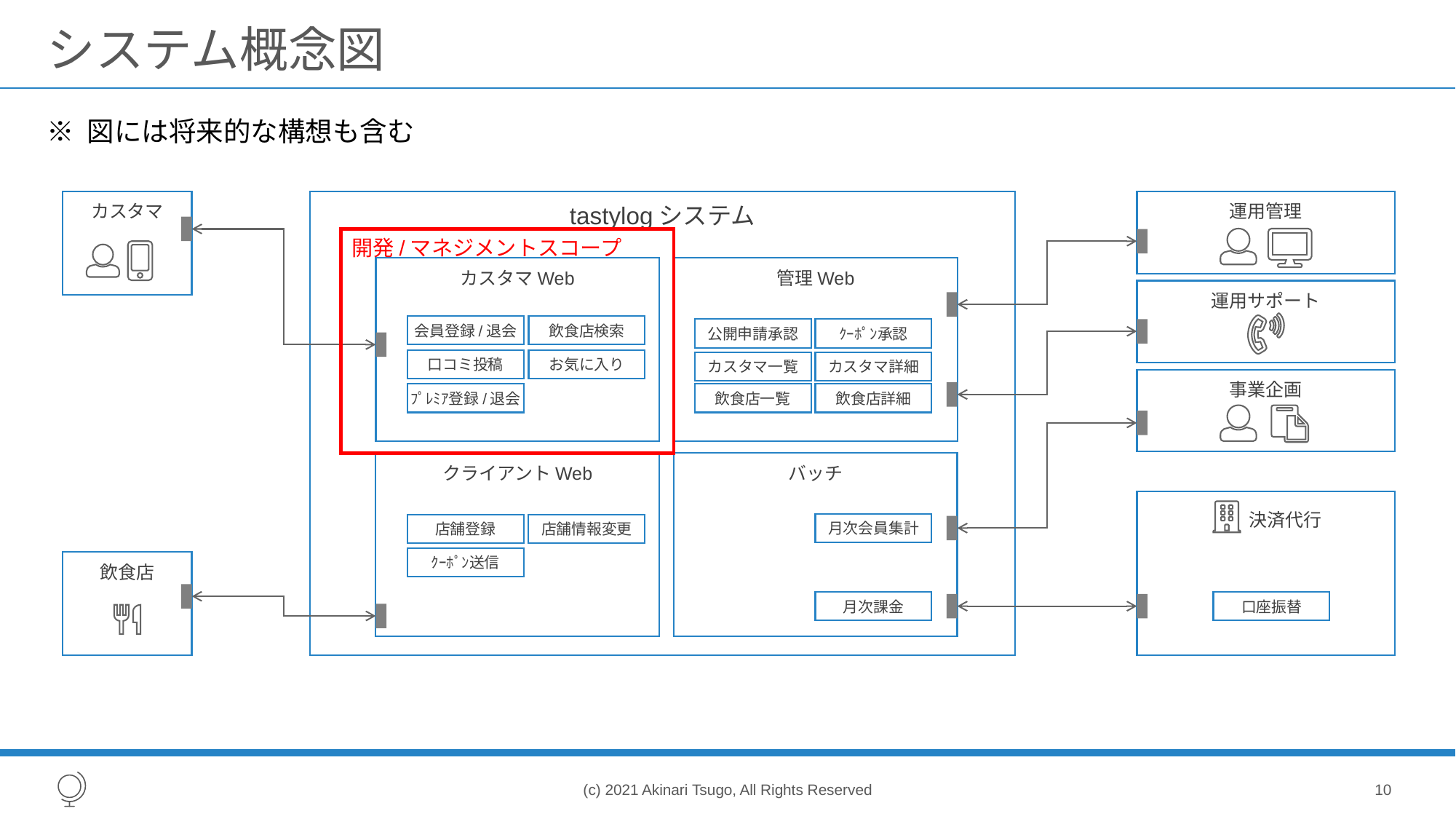

# システム概念図
※ 図には将来的な構想も含む
カスタマ
tastylogシステム
運用管理

開発/マネジメントスコープ

カスタマWeb
管理Web
運用サポート

会員登録/退会
飲食店検索

公開申請承認
ｸｰﾎﾟﾝ承認

口コミ投稿
お気に入り
カスタマ一覧
カスタマ詳細
事業企画

ﾌﾟﾚﾐｱ登録/退会
飲食店一覧
飲食店詳細

クライアントWeb
バッチ
決済代行

月次会員集計
店舗登録
店舗情報変更

ｸｰﾎﾟﾝ送信
飲食店

月次課金
口座振替